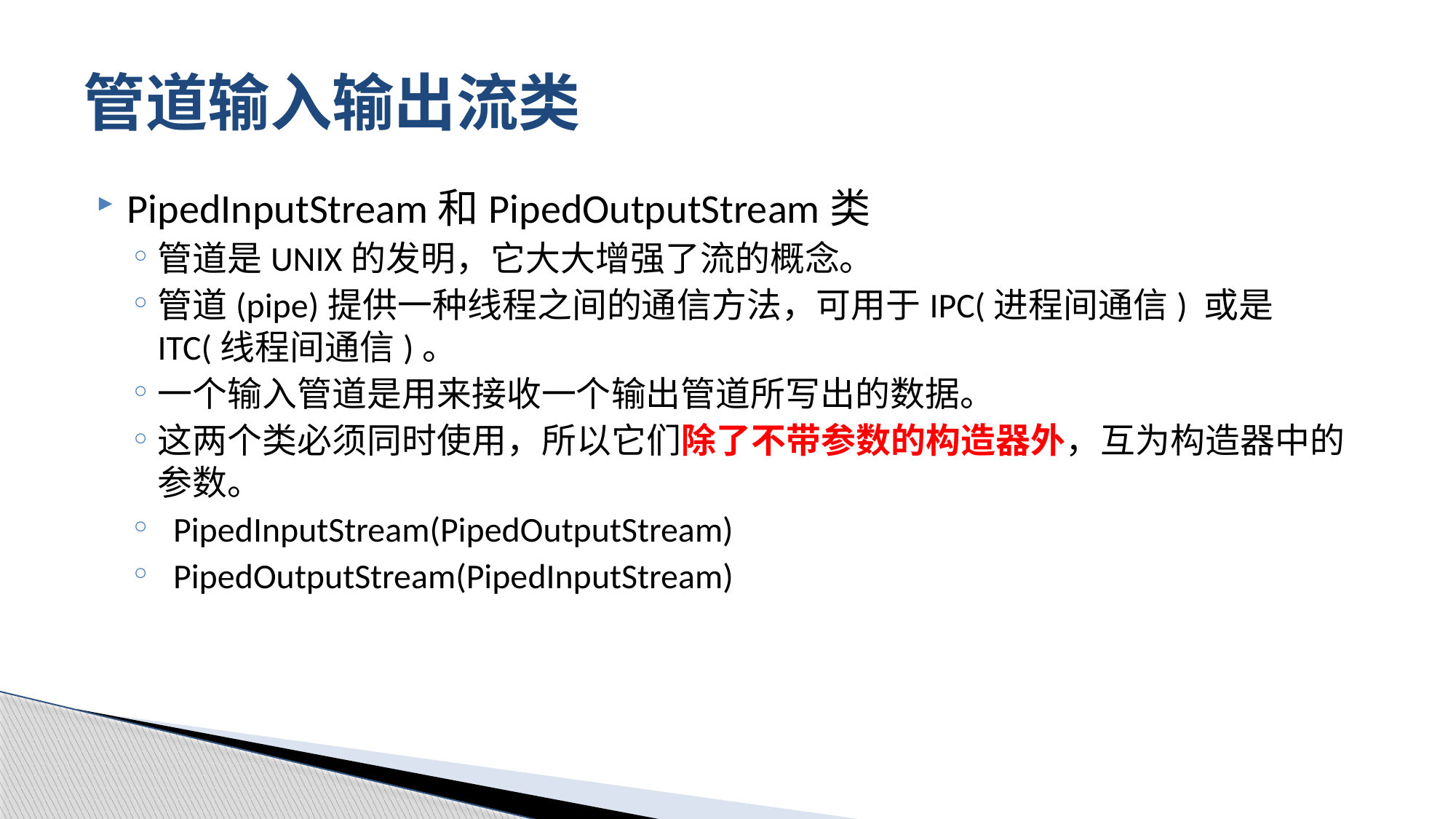

# 管道输入输出流类
PipedInputStream和PipedOutputStream类
管道是UNIX的发明，它大大增强了流的概念。
管道(pipe)提供一种线程之间的通信方法，可用于IPC(进程间通信) 或是ITC(线程间通信)。
一个输入管道是用来接收一个输出管道所写出的数据。
这两个类必须同时使用，所以它们除了不带参数的构造器外，互为构造器中的参数。
  PipedInputStream(PipedOutputStream)
  PipedOutputStream(PipedInputStream)